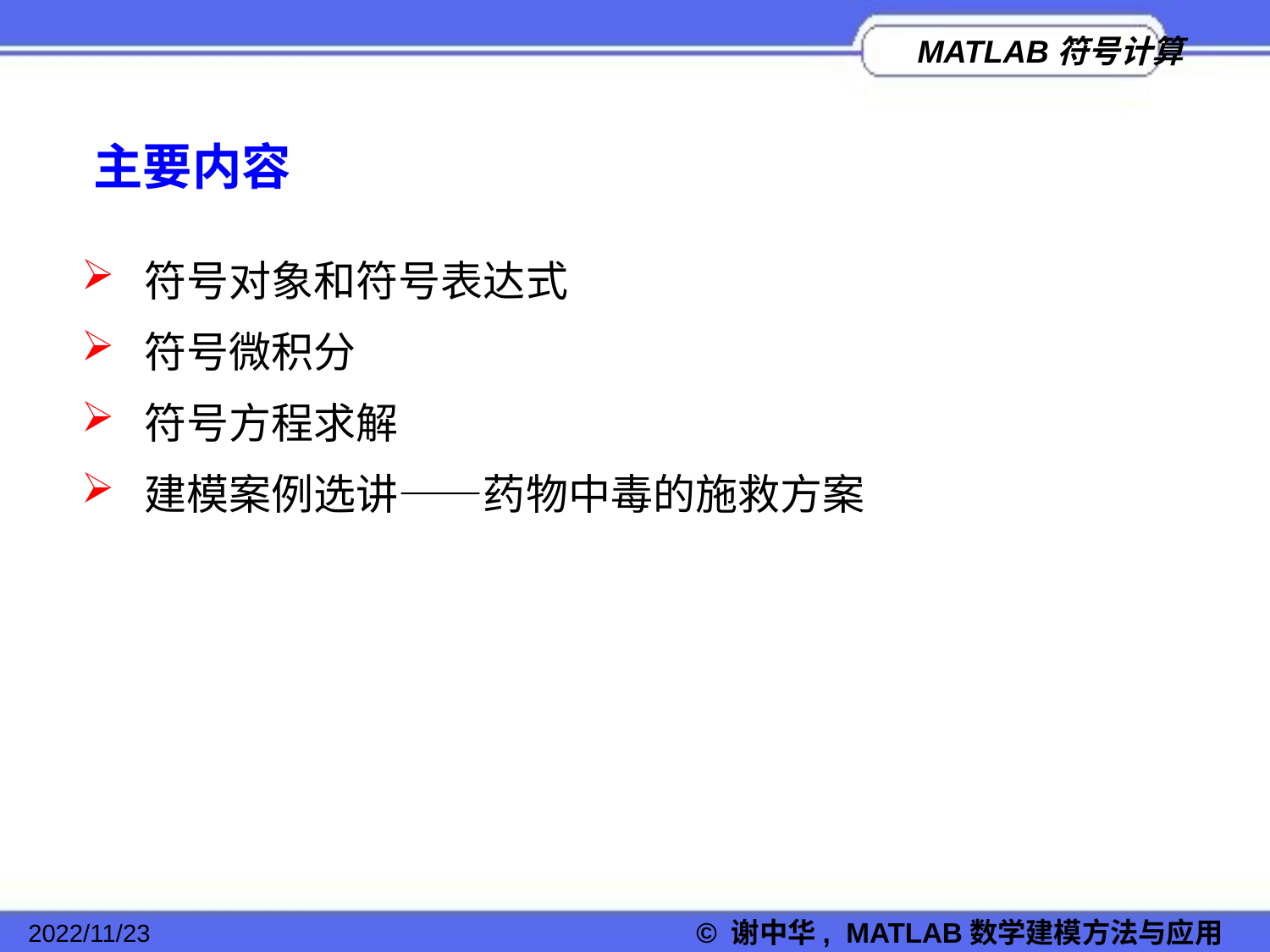

主要内容
  符号对象和符号表达式
  符号微积分
  符号方程求解
  建模案例选讲——药物中毒的施救方案
2022/11/23
© 谢中华,  MATLAB数学建模方法与应用